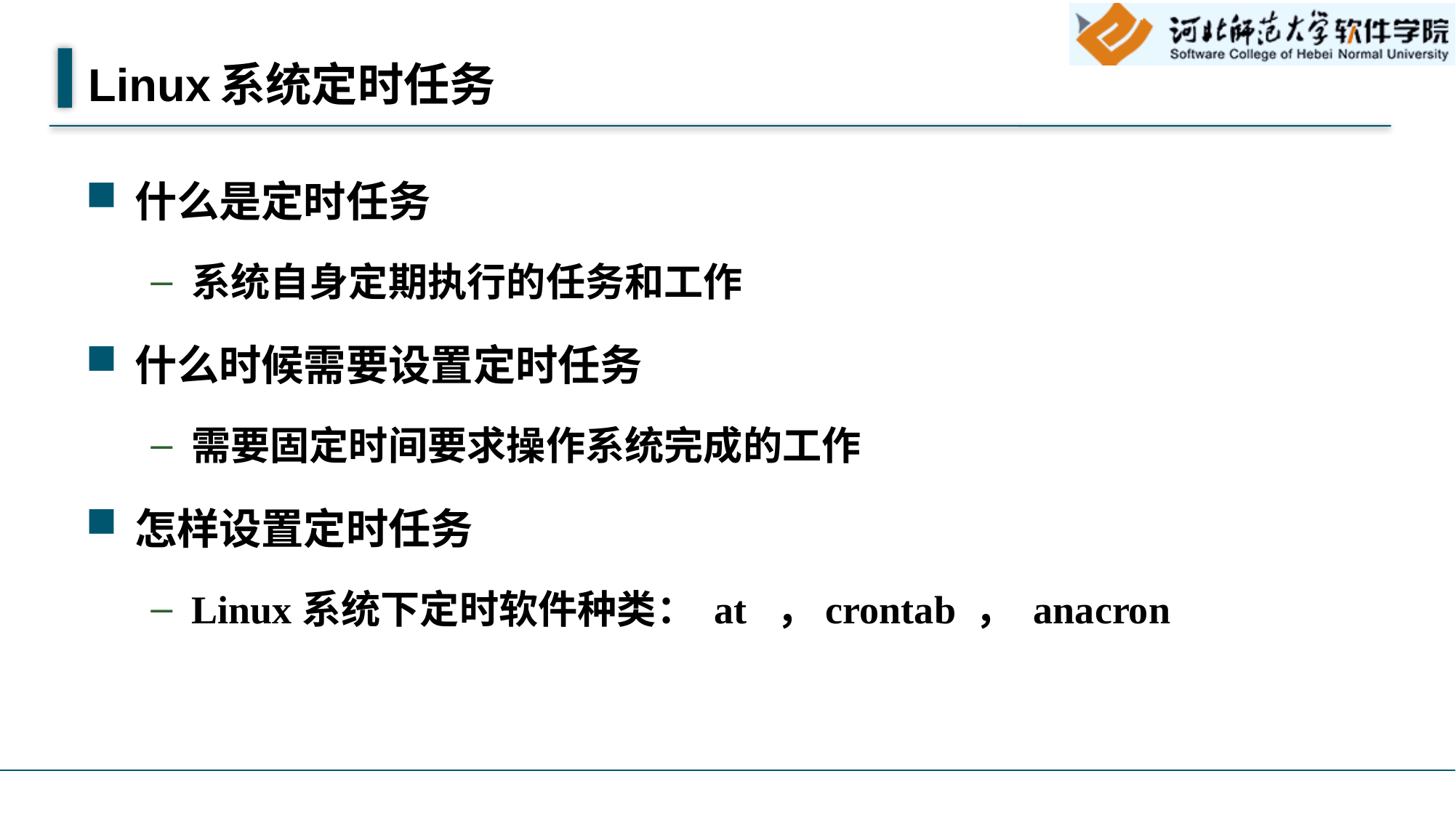

# Linux系统定时任务
什么是定时任务
系统自身定期执行的任务和工作
什么时候需要设置定时任务
需要固定时间要求操作系统完成的工作
怎样设置定时任务
Linux系统下定时软件种类： at  ，crontab ， anacron